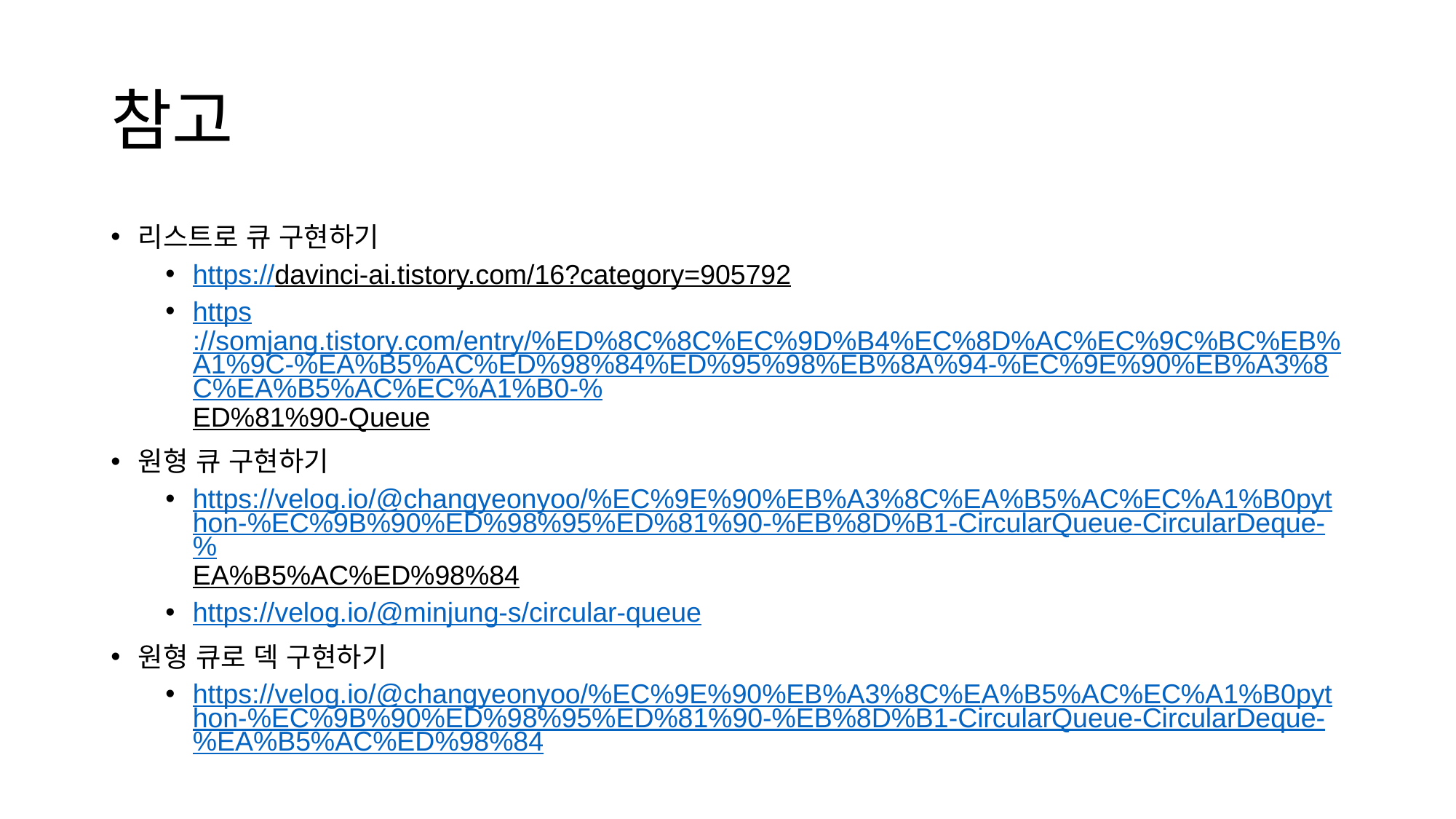

# 참고
리스트로 큐 구현하기
https://davinci-ai.tistory.com/16?category=905792
https://somjang.tistory.com/entry/%ED%8C%8C%EC%9D%B4%EC%8D%AC%EC%9C%BC%EB%A1%9C-%EA%B5%AC%ED%98%84%ED%95%98%EB%8A%94-%EC%9E%90%EB%A3%8C%EA%B5%AC%EC%A1%B0-%ED%81%90-Queue
원형 큐 구현하기
https://velog.io/@changyeonyoo/%EC%9E%90%EB%A3%8C%EA%B5%AC%EC%A1%B0python-%EC%9B%90%ED%98%95%ED%81%90-%EB%8D%B1-CircularQueue-CircularDeque-%EA%B5%AC%ED%98%84
https://velog.io/@minjung-s/circular-queue
원형 큐로 덱 구현하기
https://velog.io/@changyeonyoo/%EC%9E%90%EB%A3%8C%EA%B5%AC%EC%A1%B0python-%EC%9B%90%ED%98%95%ED%81%90-%EB%8D%B1-CircularQueue-CircularDeque-%EA%B5%AC%ED%98%84